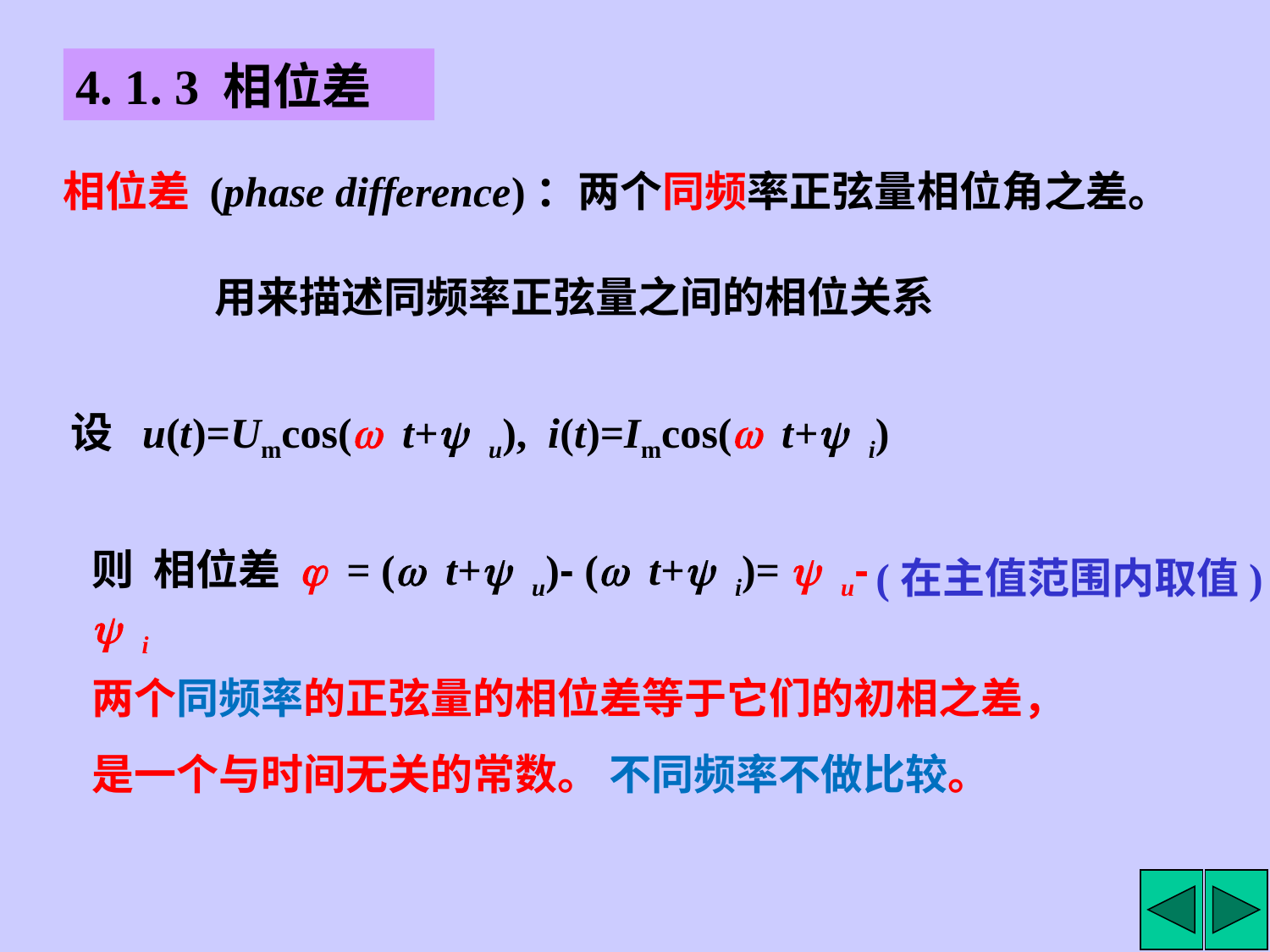

4. 1. 3 相位差
相位差 (phase difference)：两个同频率正弦量相位角之差。
用来描述同频率正弦量之间的相位关系
设  u(t)=Umcos(ω t+ψ u),  i(t)=Imcos(ω t+ψ i)
则  相位差 ϕ = (ω t+ψ u)- (ω t+ψ i)= ψ u-ψ i
(在主值范围内取值)
两个同频率的正弦量的相位差等于它们的初相之差，是一个与时间无关的常数。 不同频率不做比较。